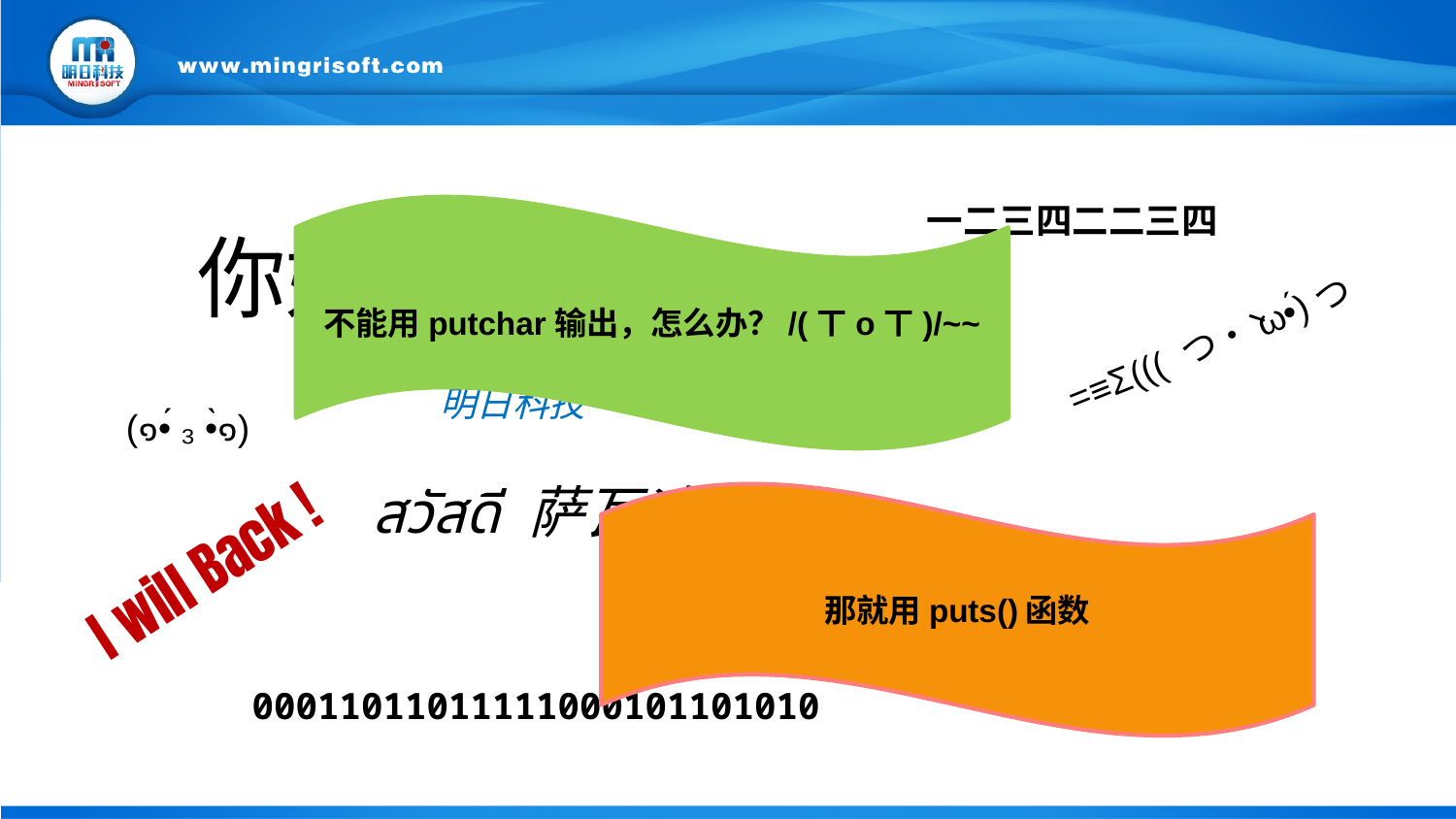

一二三四二二三四
不能用putchar输出，怎么办？/(ㄒoㄒ)/~~
你好
=≡Σ((( つ•̀ω•́)つ
哟哟~切个闹！
明日科技
 (๑•́ ₃ •̀๑)
สวัสดี 萨瓦迪卡~
那就用puts()函数
%$$#%#$%##$%……
I will Back !
00011011011111000101101010
こんにちは~